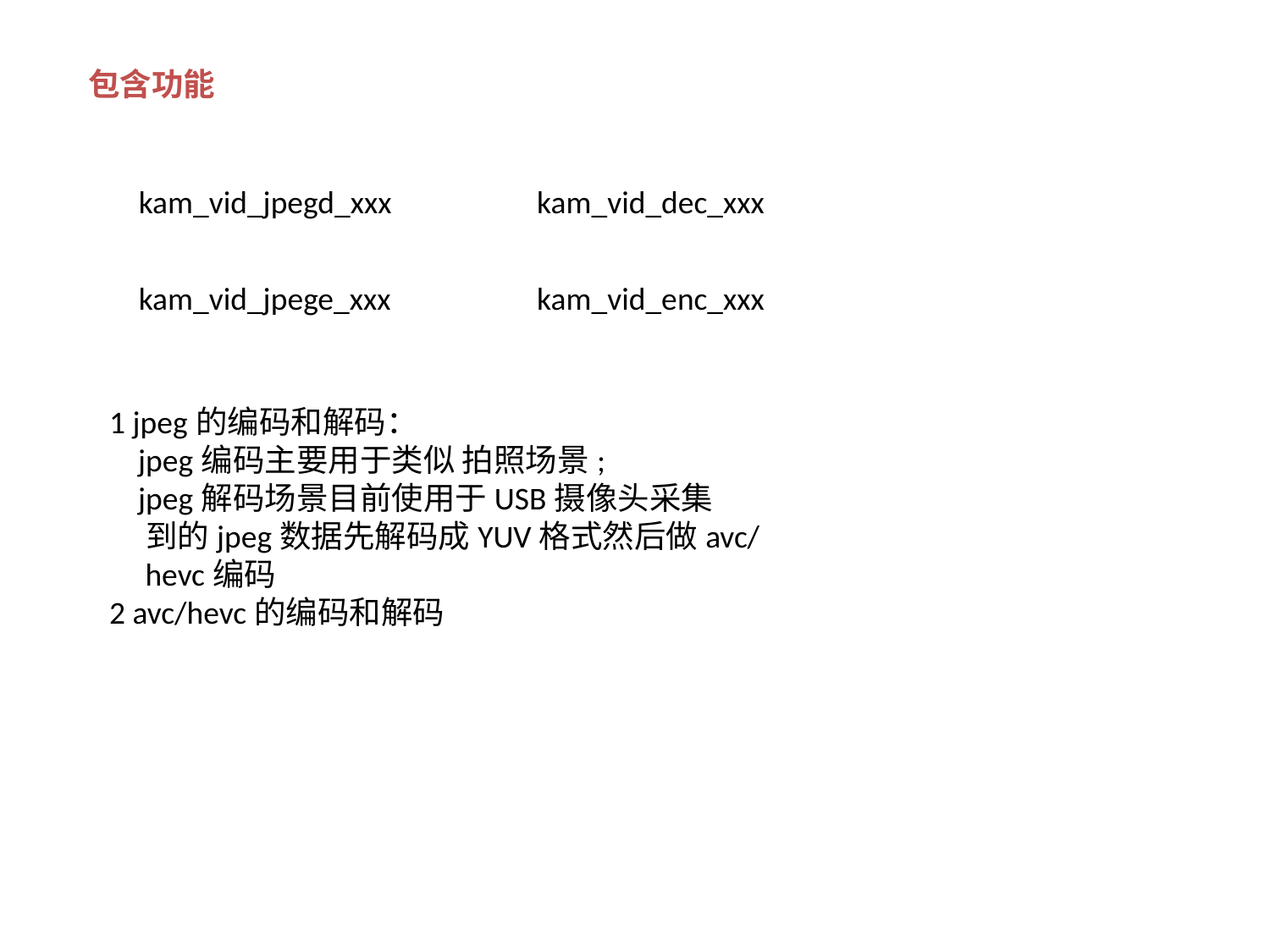

包含功能
kam_vid_jpegd_xxx
kam_vid_dec_xxx
kam_vid_jpege_xxx
kam_vid_enc_xxx
1 jpeg的编码和解码：
    jpeg编码主要用于类似 拍照场景;
    jpeg解码场景目前使用于USB摄像头采集
    到的jpeg数据先解码成YUV格式然后做avc/
     hevc编码
2 avc/hevc的编码和解码